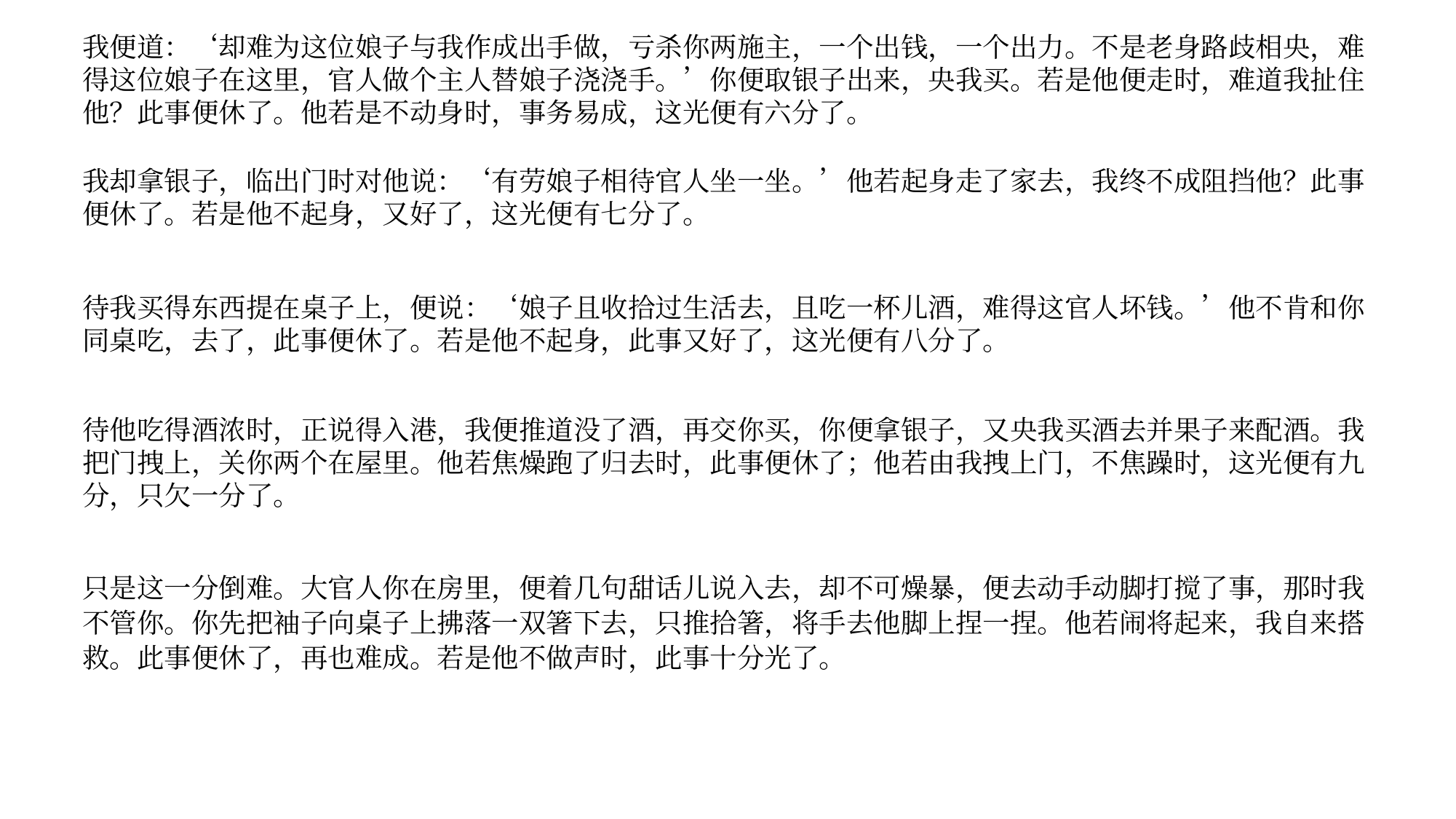

我便道：‘却难为这位娘子与我作成出手做，亏杀你两施主，一个出钱，一个出力。不是老身路歧相央，难得这位娘子在这里，官人做个主人替娘子浇浇手。’你便取银子出来，央我买。若是他便走时，难道我扯住他？此事便休了。他若是不动身时，事务易成，这光便有六分了。
我却拿银子，临出门时对他说：‘有劳娘子相待官人坐一坐。’他若起身走了家去，我终不成阻挡他？此事便休了。若是他不起身，又好了，这光便有七分了。
待我买得东西提在桌子上，便说：‘娘子且收拾过生活去，且吃一杯儿酒，难得这官人坏钱。’他不肯和你同桌吃，去了，此事便休了。若是他不起身，此事又好了，这光便有八分了。
待他吃得酒浓时，正说得入港，我便推道没了酒，再交你买，你便拿银子，又央我买酒去并果子来配酒。我把门拽上，关你两个在屋里。他若焦燥跑了归去时，此事便休了；他若由我拽上门，不焦躁时，这光便有九分，只欠一分了。
只是这一分倒难。大官人你在房里，便着几句甜话儿说入去，却不可燥暴，便去动手动脚打搅了事，那时我不管你。你先把袖子向桌子上拂落一双箸下去，只推拾箸，将手去他脚上捏一捏。他若闹将起来，我自来搭救。此事便休了，再也难成。若是他不做声时，此事十分光了。